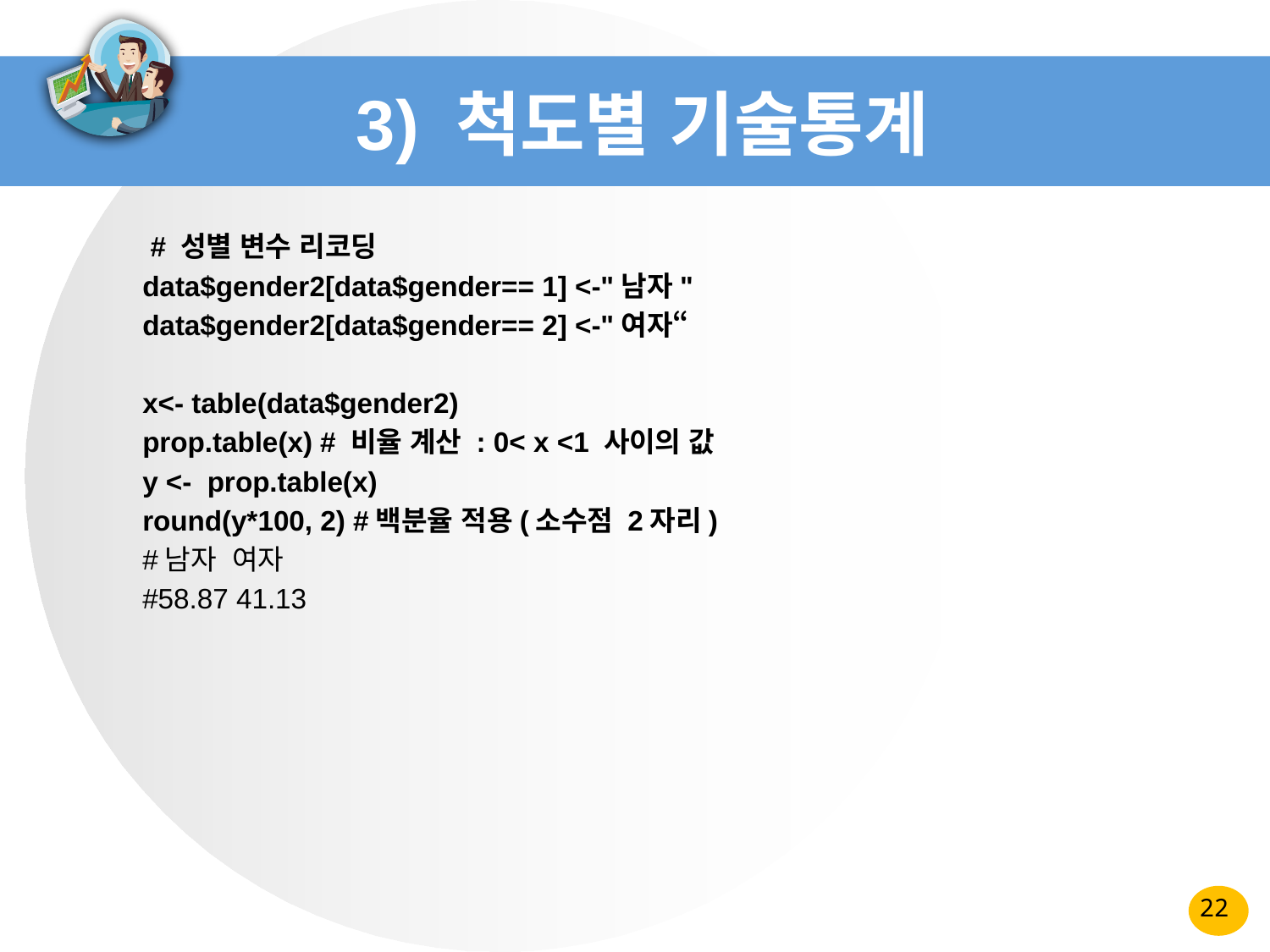

# 3) 척도별 기술통계
 # 성별 변수 리코딩
data$gender2[data$gender== 1] <-"남자"
data$gender2[data$gender== 2] <-"여자“

x<- table(data$gender2)
prop.table(x) # 비율 계산 : 0< x <1 사이의 값
y <-  prop.table(x)
round(y*100, 2) #백분율 적용(소수점 2자리)
#남자  여자
#58.87 41.13
22